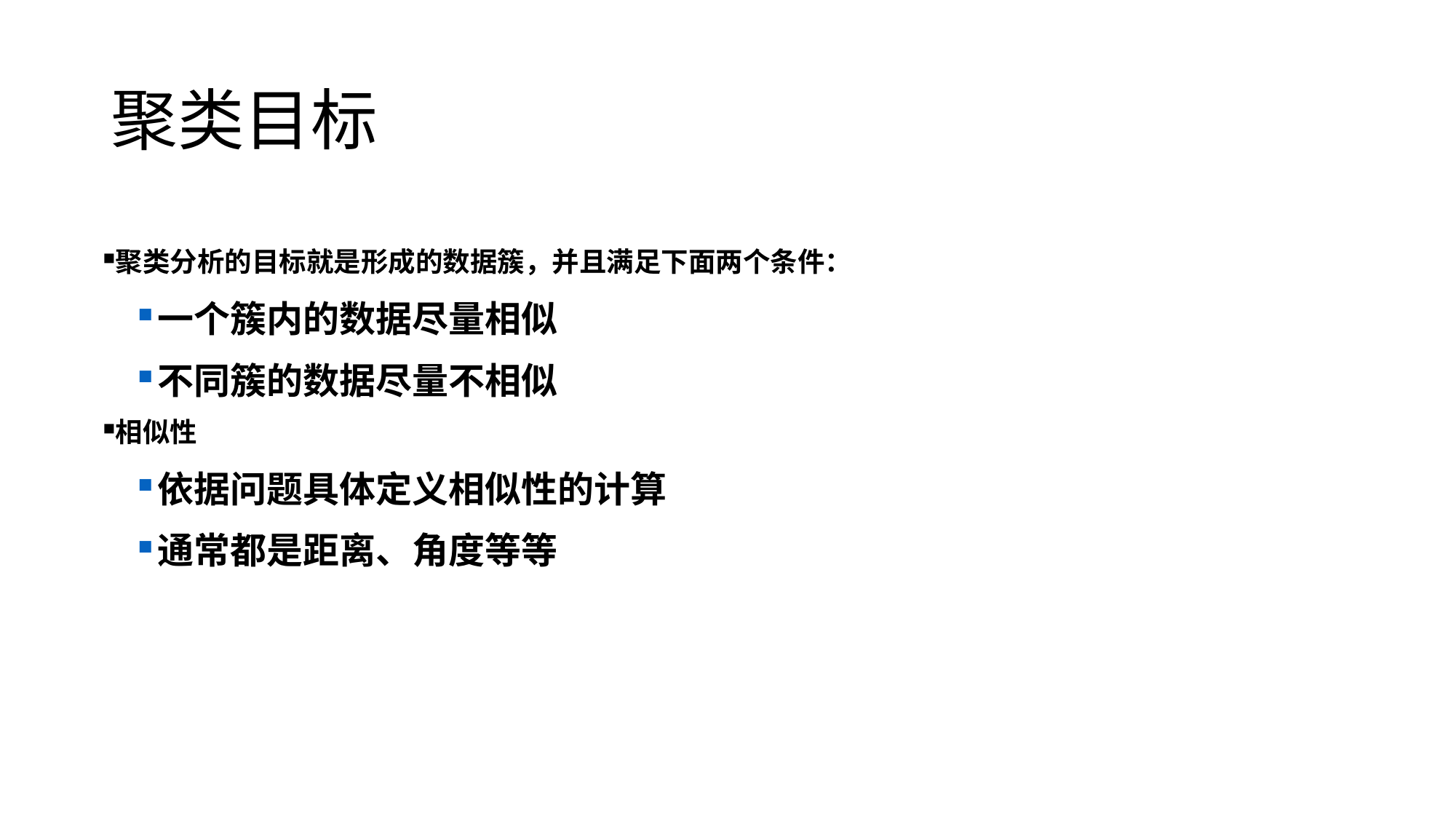

# 聚类目标
聚类分析的目标就是形成的数据簇，并且满足下面两个条件：
一个簇内的数据尽量相似
不同簇的数据尽量不相似
相似性
依据问题具体定义相似性的计算
通常都是距离、角度等等